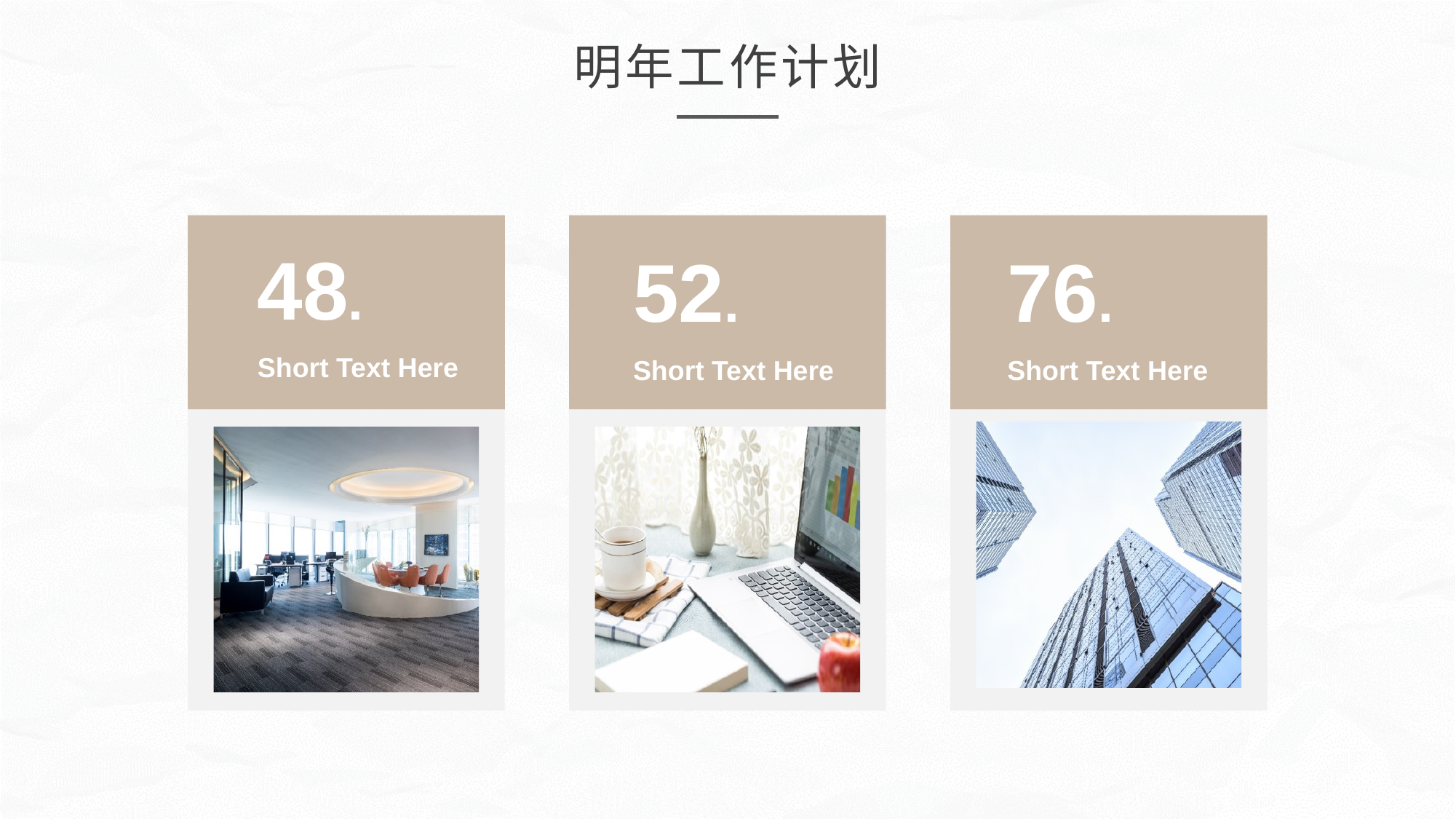

明年工作计划

48.
52.
76.
Short Text Here
Short Text Here
Short Text Here